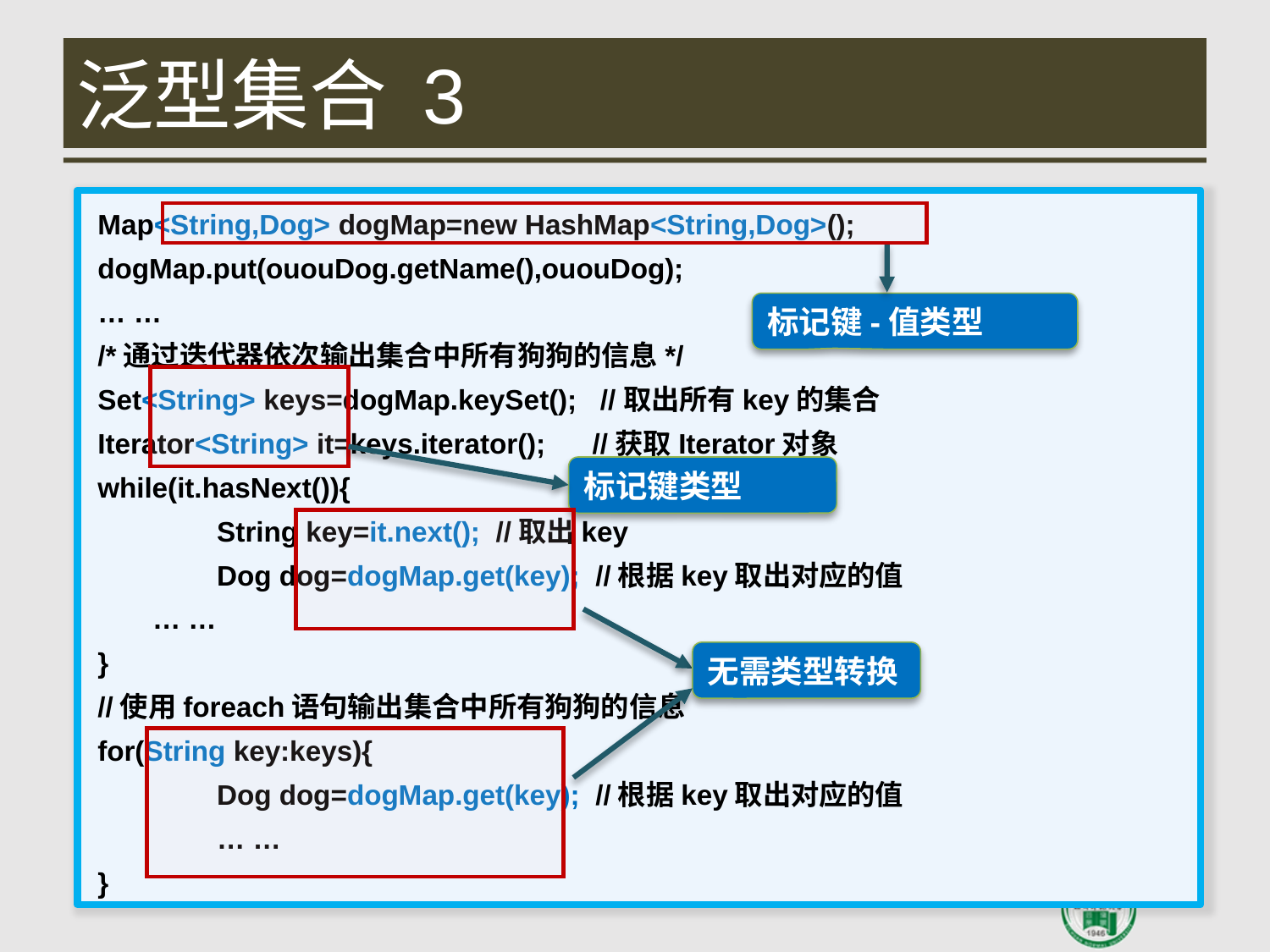

# 泛型集合 3
 Map<String,Dog> dogMap=new HashMap<String,Dog>();
 dogMap.put(ououDog.getName(),ououDog);
 … …
 /*通过迭代器依次输出集合中所有狗狗的信息*/
 Set<String> keys=dogMap.keySet();   //取出所有key的集合
 Iterator<String> it=keys.iterator();      //获取Iterator对象
 while(it.hasNext()){
	String key=it.next();  //取出key
	Dog dog=dogMap.get(key);  //根据key取出对应的值
        … …
 }
 //使用foreach语句输出集合中所有狗狗的信息
 for(String key:keys){
	Dog dog=dogMap.get(key);  //根据key取出对应的值
 	… …
 }

标记键-值类型

标记键类型

无需类型转换